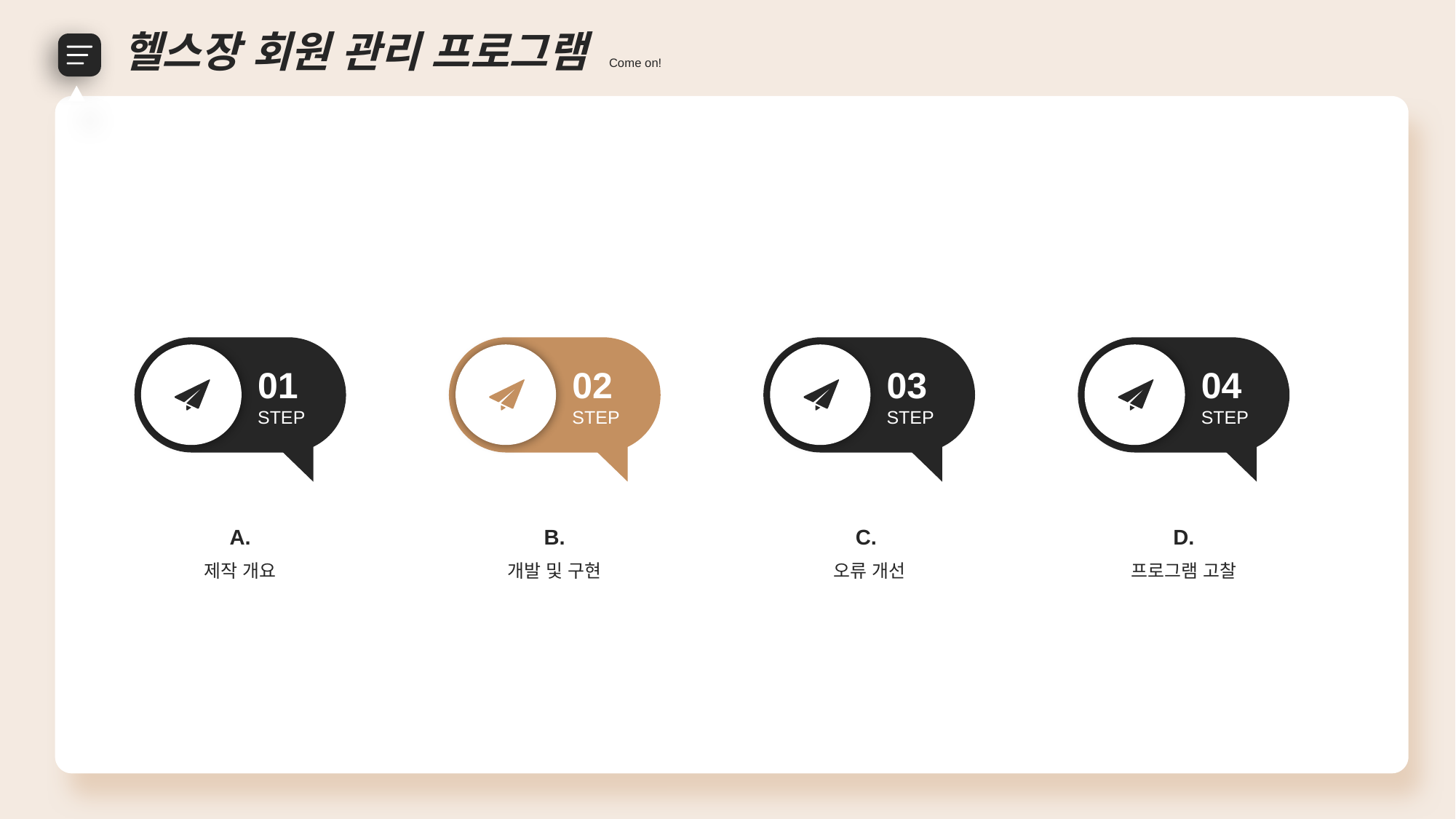

헬스장 회원 관리 프로그램 Come on!

01
STEP

02
STEP

03
STEP

04
STEP

A.
제작 개요
B.
개발 및 구현
C.
오류 개선
D.
프로그램 고찰